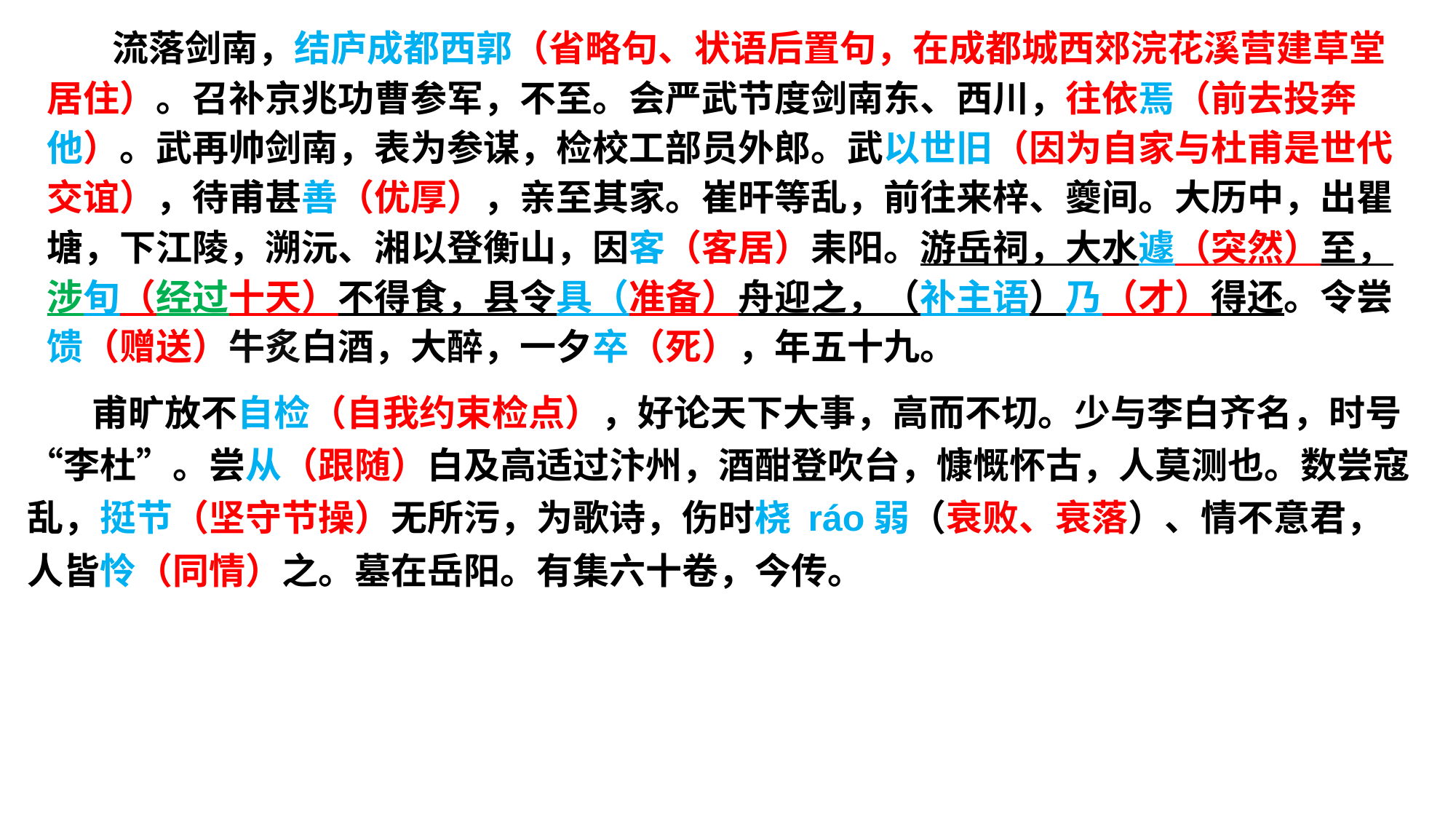

流落剑南，结庐成都西郭（省略句、状语后置句，在成都城西郊浣花溪营建草堂居住）。召补京兆功曹参军，不至。会严武节度剑南东、西川，往依焉（前去投奔他）。武再帅剑南，表为参谋，检校工部员外郎。武以世旧（因为自家与杜甫是世代交谊），待甫甚善（优厚），亲至其家。崔旰等乱，前往来梓、夔间。大历中，出瞿塘，下江陵，溯沅、湘以登衡山，因客（客居）耒阳。游岳祠，大水遽（突然）至，涉旬（经过十天）不得食，县令具（准备）舟迎之，（补主语）乃（才）得还。令尝馈（赠送）牛炙白酒，大醉，一夕卒（死），年五十九。
   甫旷放不自检（自我约束检点），好论天下大事，高而不切。少与李白齐名，时号“李杜”。尝从（跟随）白及高适过汴州，酒酣登吹台，慷慨怀古，人莫测也。数尝寇乱，挺节（坚守节操）无所污，为歌诗，伤时桡 ráo弱（衰败、衰落）、情不意君，人皆怜（同情）之。墓在岳阳。有集六十卷，今传。